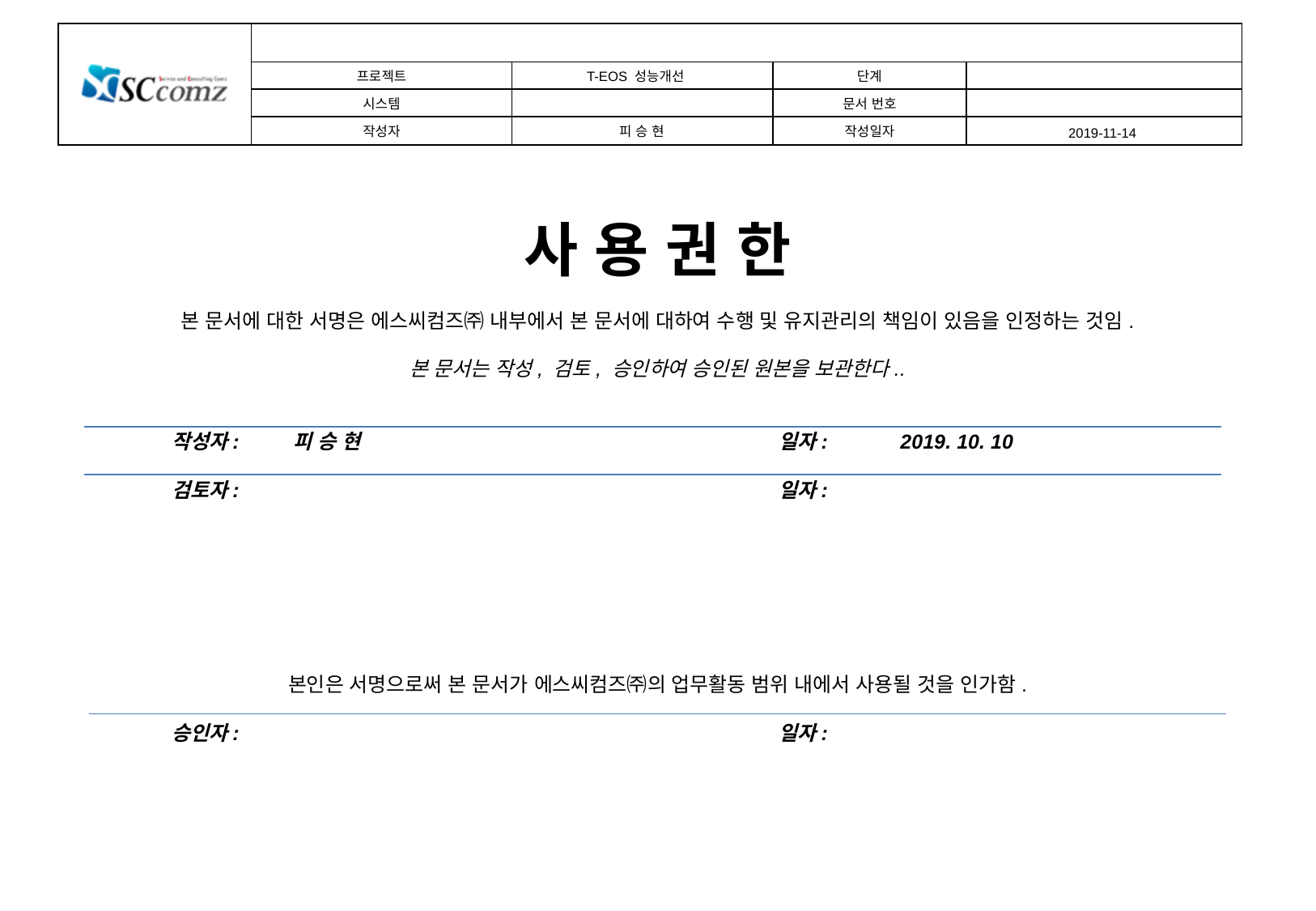

피 승 현
2019-11-14
사 용 권 한

본 문서에 대한 서명은 에스씨컴즈㈜ 내부에서 본 문서에 대하여 수행 및 유지관리의 책임이 있음을 인정하는 것임.

본 문서는 작성, 검토, 승인하여 승인된 원본을 보관한다..

작성자: 	피 승 현				일자:	2019. 10. 10

검토자: 					일자:

본인은 서명으로써 본 문서가 에스씨컴즈㈜의 업무활동 범위 내에서 사용될 것을 인가함.

승인자: 					일자: